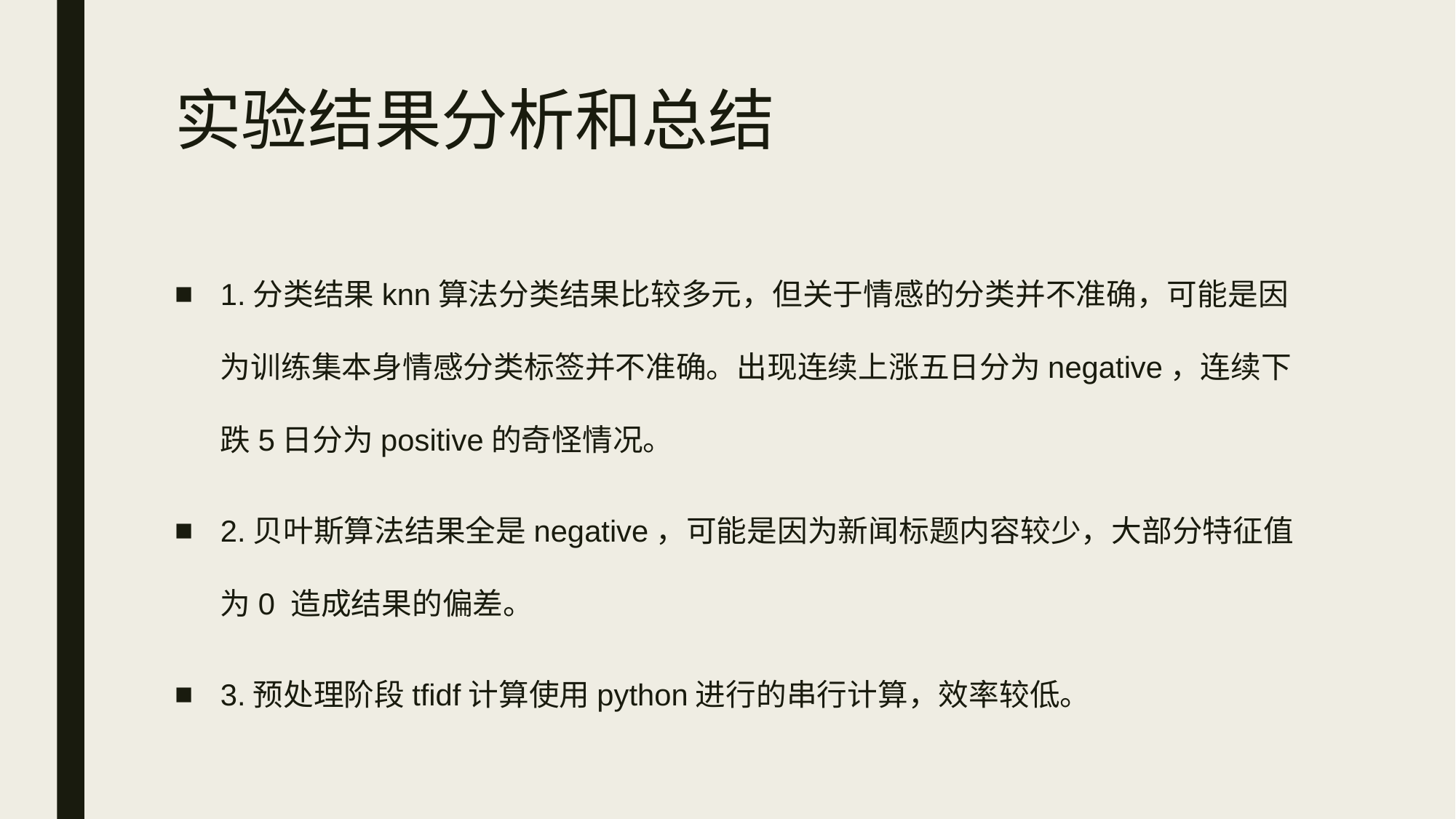

# 实验结果分析和总结
1.分类结果knn算法分类结果比较多元，但关于情感的分类并不准确，可能是因为训练集本身情感分类标签并不准确。出现连续上涨五日分为negative，连续下跌5日分为positive的奇怪情况。
2.贝叶斯算法结果全是negative，可能是因为新闻标题内容较少，大部分特征值为0 造成结果的偏差。
3.预处理阶段tfidf计算使用python进行的串行计算，效率较低。